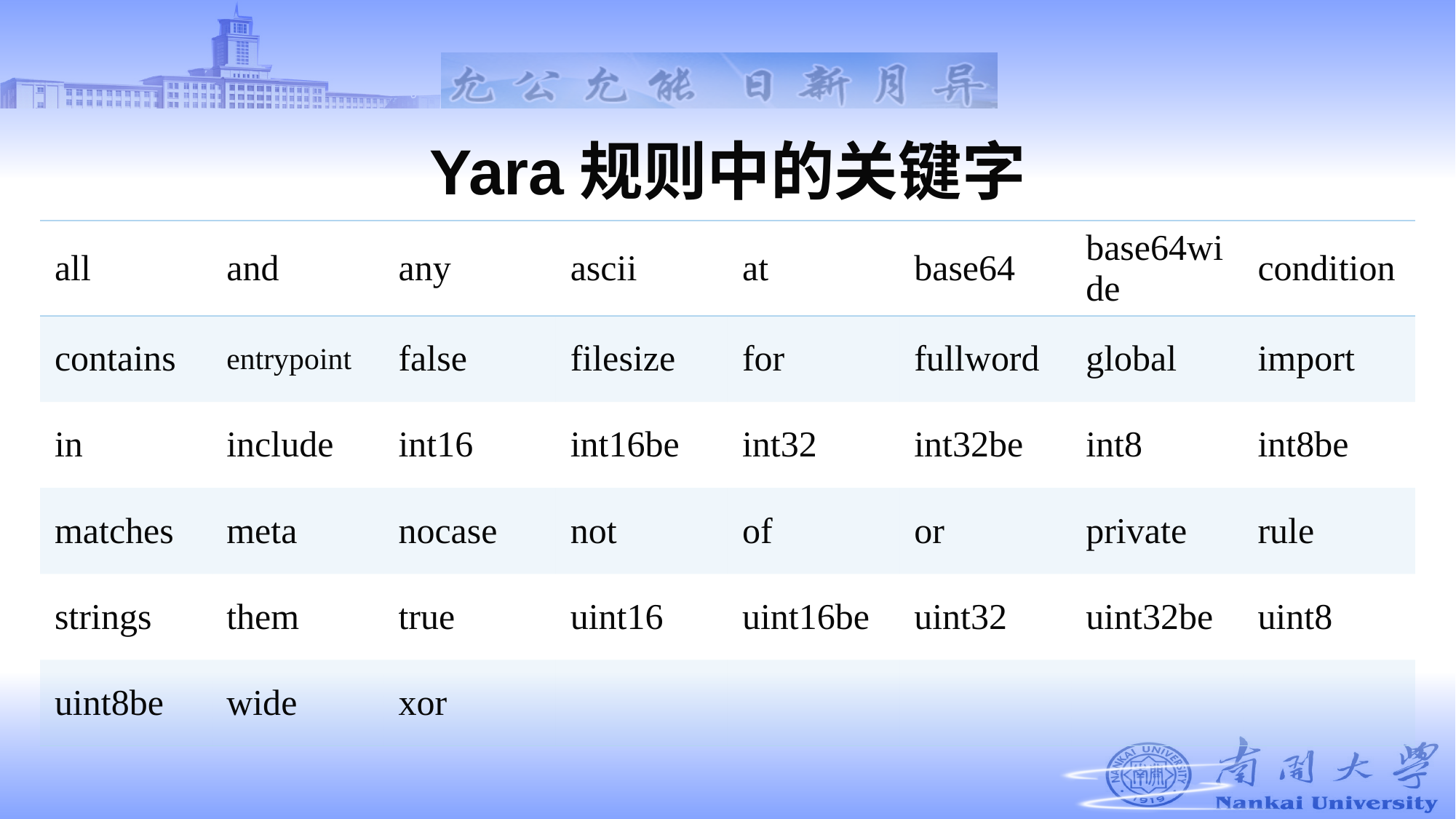

# Yara规则中的关键字
| all | and | any | ascii | at | base64 | base64wide | condition |
| --- | --- | --- | --- | --- | --- | --- | --- |
| contains | entrypoint | false | filesize | for | fullword | global | import |
| in | include | int16 | int16be | int32 | int32be | int8 | int8be |
| matches | meta | nocase | not | of | or | private | rule |
| strings | them | true | uint16 | uint16be | uint32 | uint32be | uint8 |
| uint8be | wide | xor |  |  |  |  |  |